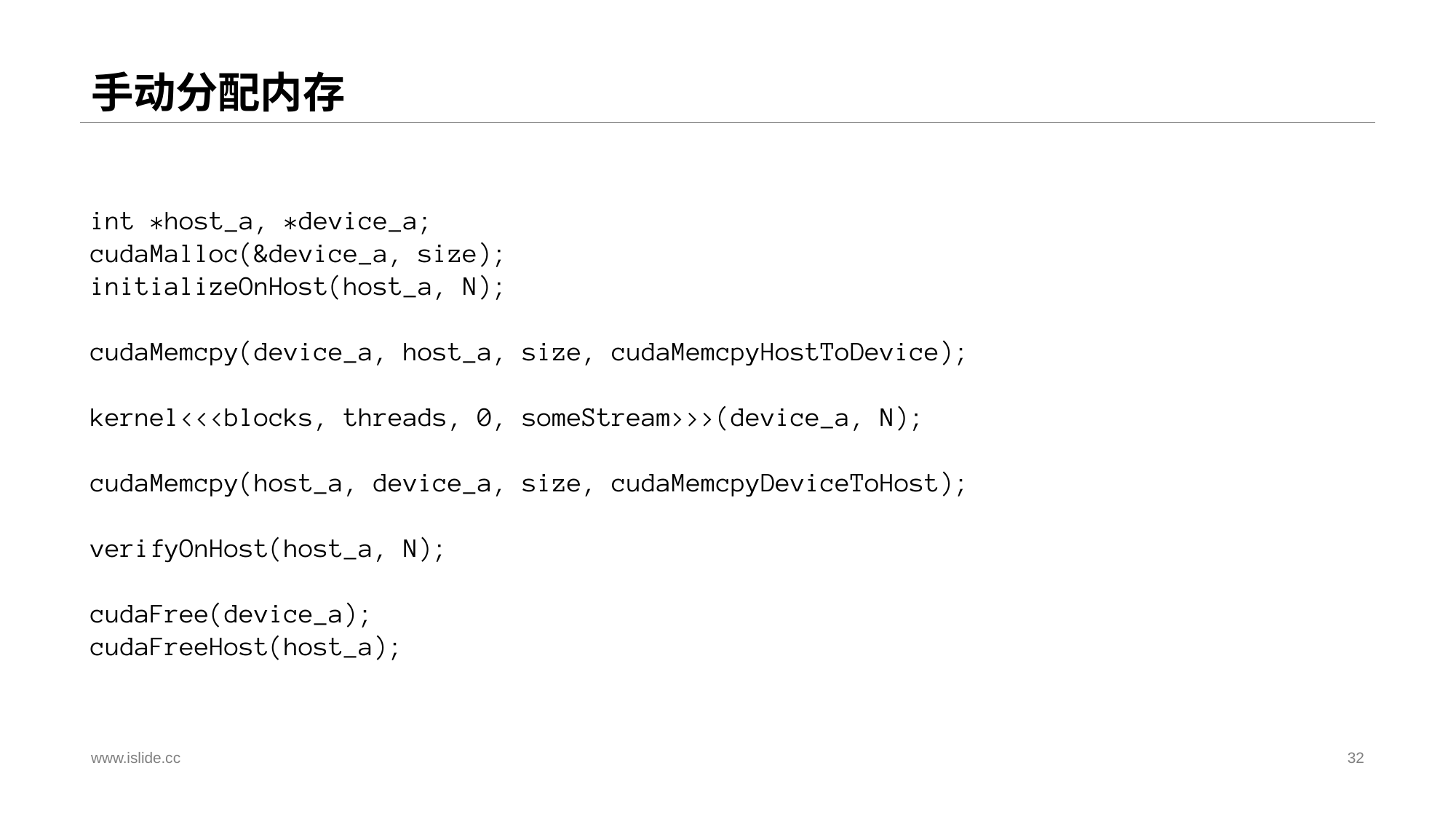

# 手动分配内存
int *host_a, *device_a;
cudaMalloc(&device_a, size);   
initializeOnHost(host_a, N);
cudaMemcpy(device_a, host_a, size, cudaMemcpyHostToDevice);
kernel<<<blocks, threads, 0, someStream>>>(device_a, N);
cudaMemcpy(host_a, device_a, size, cudaMemcpyDeviceToHost);
verifyOnHost(host_a, N);
cudaFree(device_a);
cudaFreeHost(host_a);
www.islide.cc
32